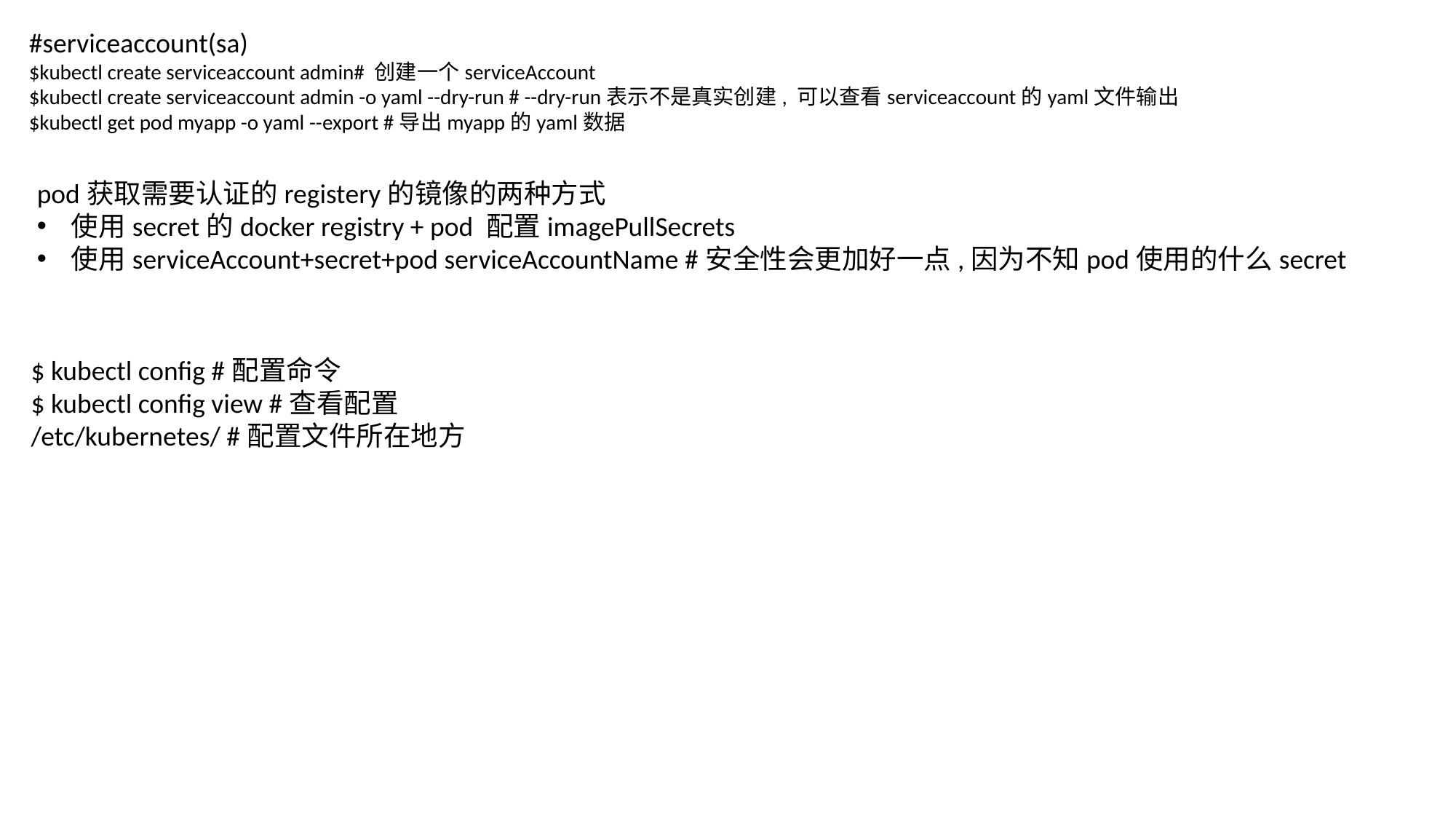

#serviceaccount(sa)
$kubectl create serviceaccount admin# 创建一个serviceAccount
$kubectl create serviceaccount admin -o yaml --dry-run # --dry-run表示不是真实创建, 可以查看serviceaccount的yaml文件输出
$kubectl get pod myapp -o yaml --export #导出myapp的yaml数据
pod获取需要认证的registery的镜像的两种方式
使用secret的docker registry + pod 配置imagePullSecrets
使用serviceAccount+secret+pod serviceAccountName #安全性会更加好一点,因为不知pod使用的什么secret
$ kubectl config #配置命令
$ kubectl config view #查看配置
/etc/kubernetes/ #配置文件所在地方